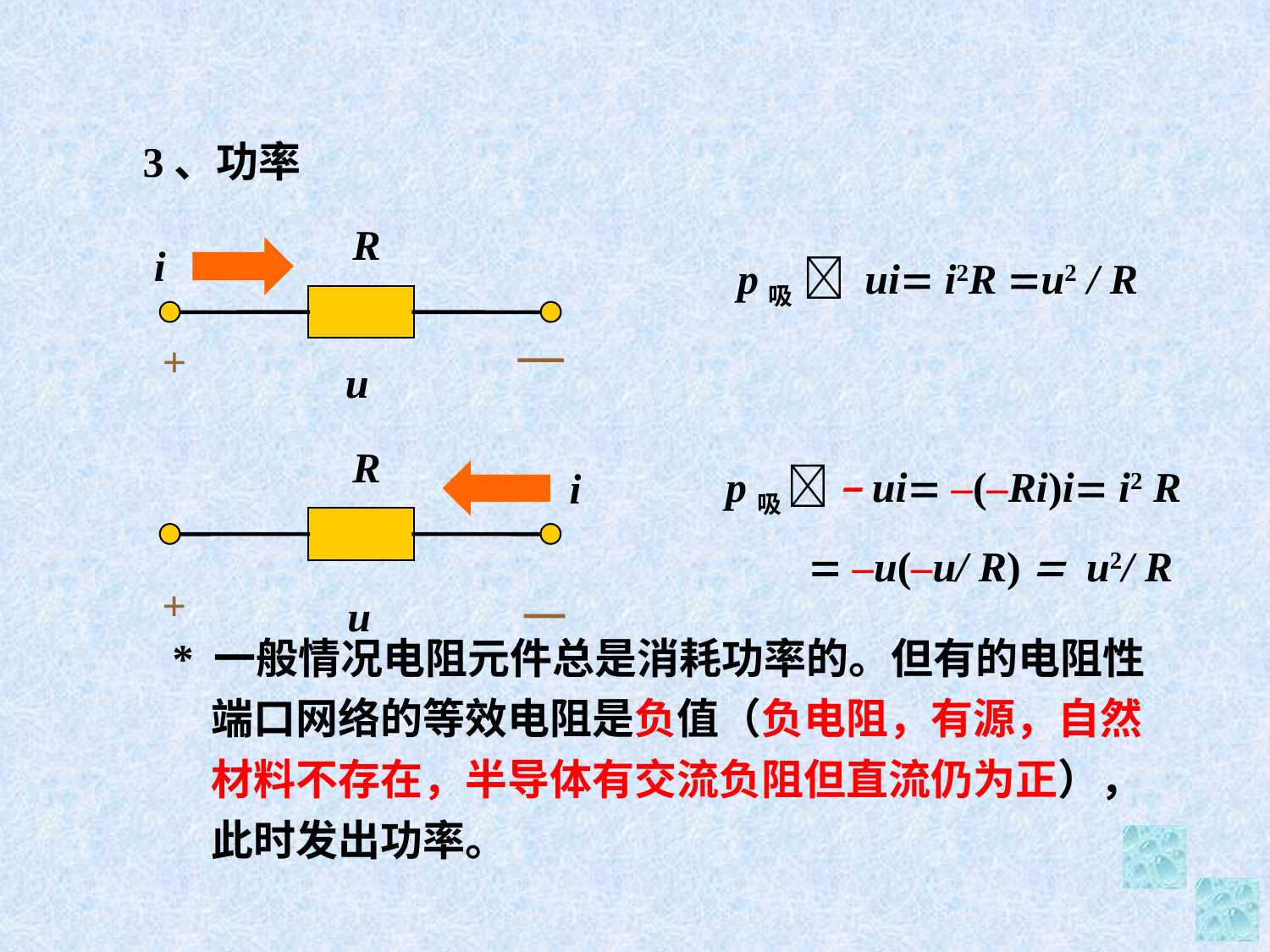

3、功率
R
i

+
u

p吸 = ui= i2R =u2 / R
R
i

+
u

p吸 = –ui= –(–Ri)i= i2 R
      = –u(–u/ R) =  u2/ R
* 一般情况电阻元件总是消耗功率的。但有的电阻性端口网络的等效电阻是负值（负电阻，有源，自然材料不存在，半导体有交流负阻但直流仍为正），此时发出功率。